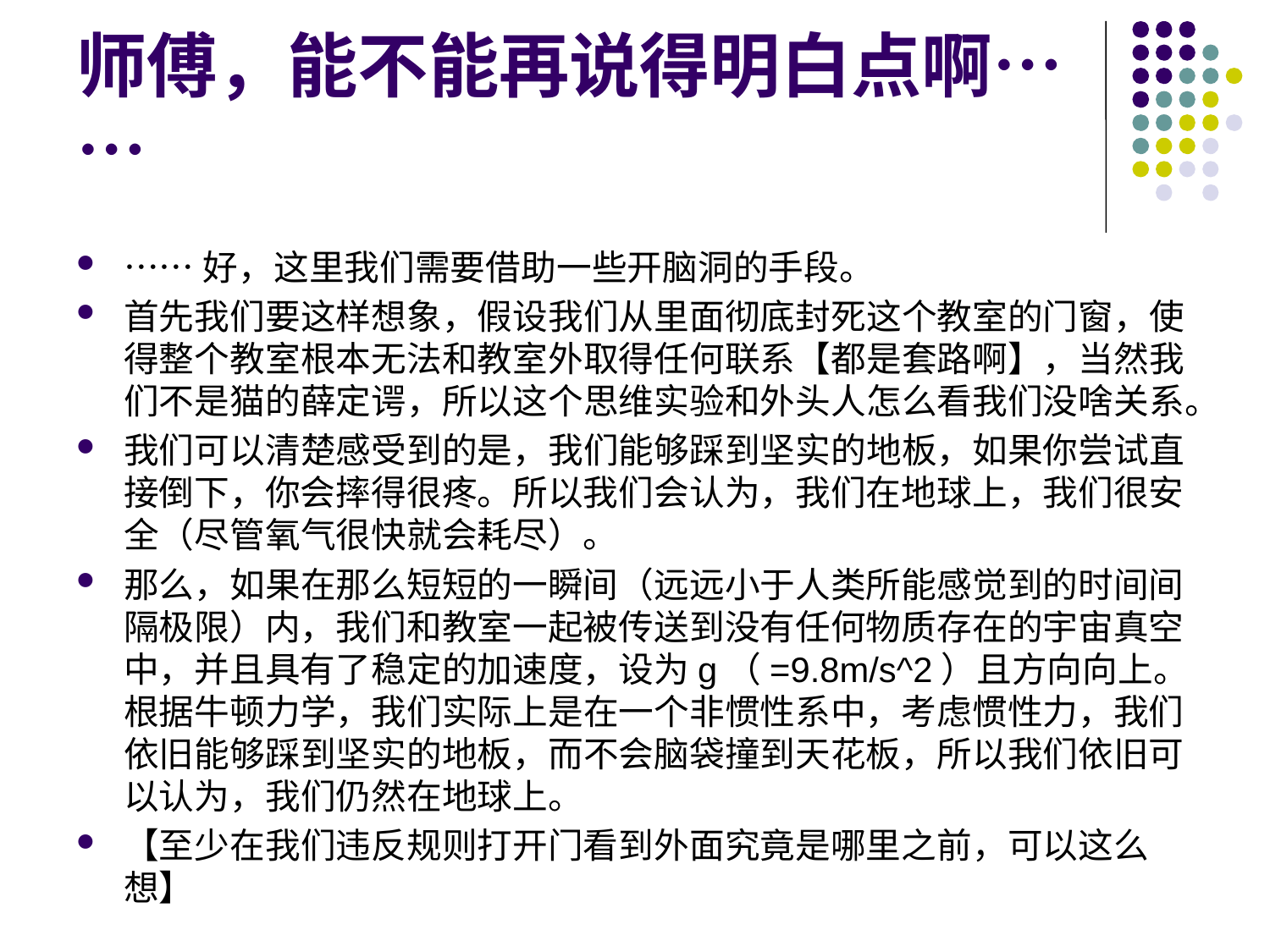

# 师傅，能不能再说得明白点啊……
……好，这里我们需要借助一些开脑洞的手段。
首先我们要这样想象，假设我们从里面彻底封死这个教室的门窗，使得整个教室根本无法和教室外取得任何联系【都是套路啊】，当然我们不是猫的薛定谔，所以这个思维实验和外头人怎么看我们没啥关系。
我们可以清楚感受到的是，我们能够踩到坚实的地板，如果你尝试直接倒下，你会摔得很疼。所以我们会认为，我们在地球上，我们很安全（尽管氧气很快就会耗尽）。
那么，如果在那么短短的一瞬间（远远小于人类所能感觉到的时间间隔极限）内，我们和教室一起被传送到没有任何物质存在的宇宙真空中，并且具有了稳定的加速度，设为g（=9.8m/s^2）且方向向上。根据牛顿力学，我们实际上是在一个非惯性系中，考虑惯性力，我们依旧能够踩到坚实的地板，而不会脑袋撞到天花板，所以我们依旧可以认为，我们仍然在地球上。
【至少在我们违反规则打开门看到外面究竟是哪里之前，可以这么想】